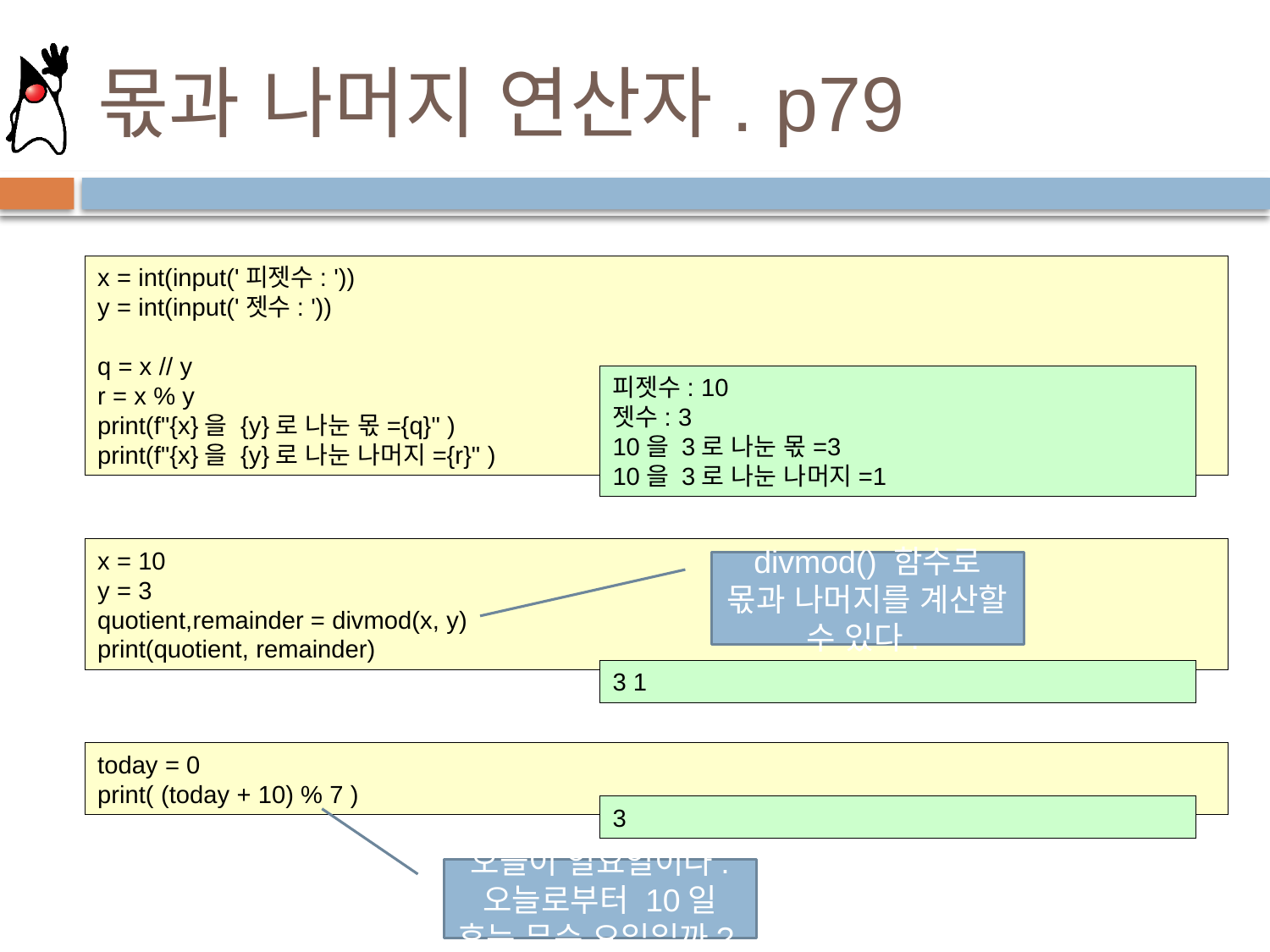

# 몫과 나머지 연산자. p79
x = int(input('피젯수: '))
y = int(input('젯수: '))

q = x // y
r = x % y
print(f"{x}을 {y}로 나눈 몫={q}" )
print(f"{x}을 {y}로 나눈 나머지={r}" )
피젯수: 10
젯수: 3
10을 3로 나눈 몫=3
10을 3로 나눈 나머지=1
x = 10
y = 3
quotient,remainder = divmod(x, y)
print(quotient, remainder)
divmod() 함수로 몫과 나머지를 계산할 수 있다.
3 1
today = 0
print( (today + 10) % 7 )
3
오늘이 일요일이다. 오늘로부터 10일 후는 무슨 요일일까?